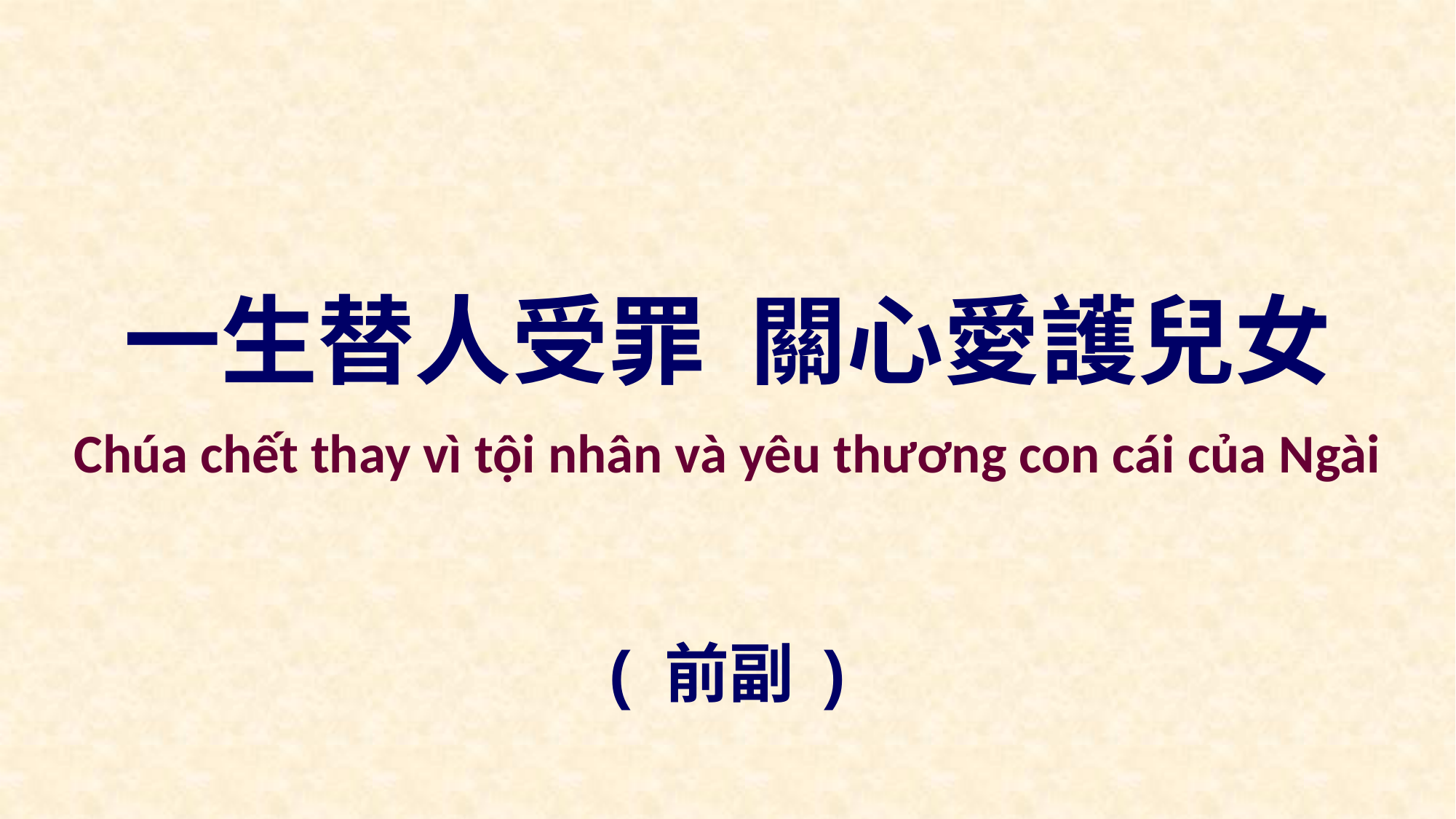

一生替人受罪  關心愛護兒女
Chúa chết thay vì tội nhân và yêu thương con cái của Ngài
( 前副 )